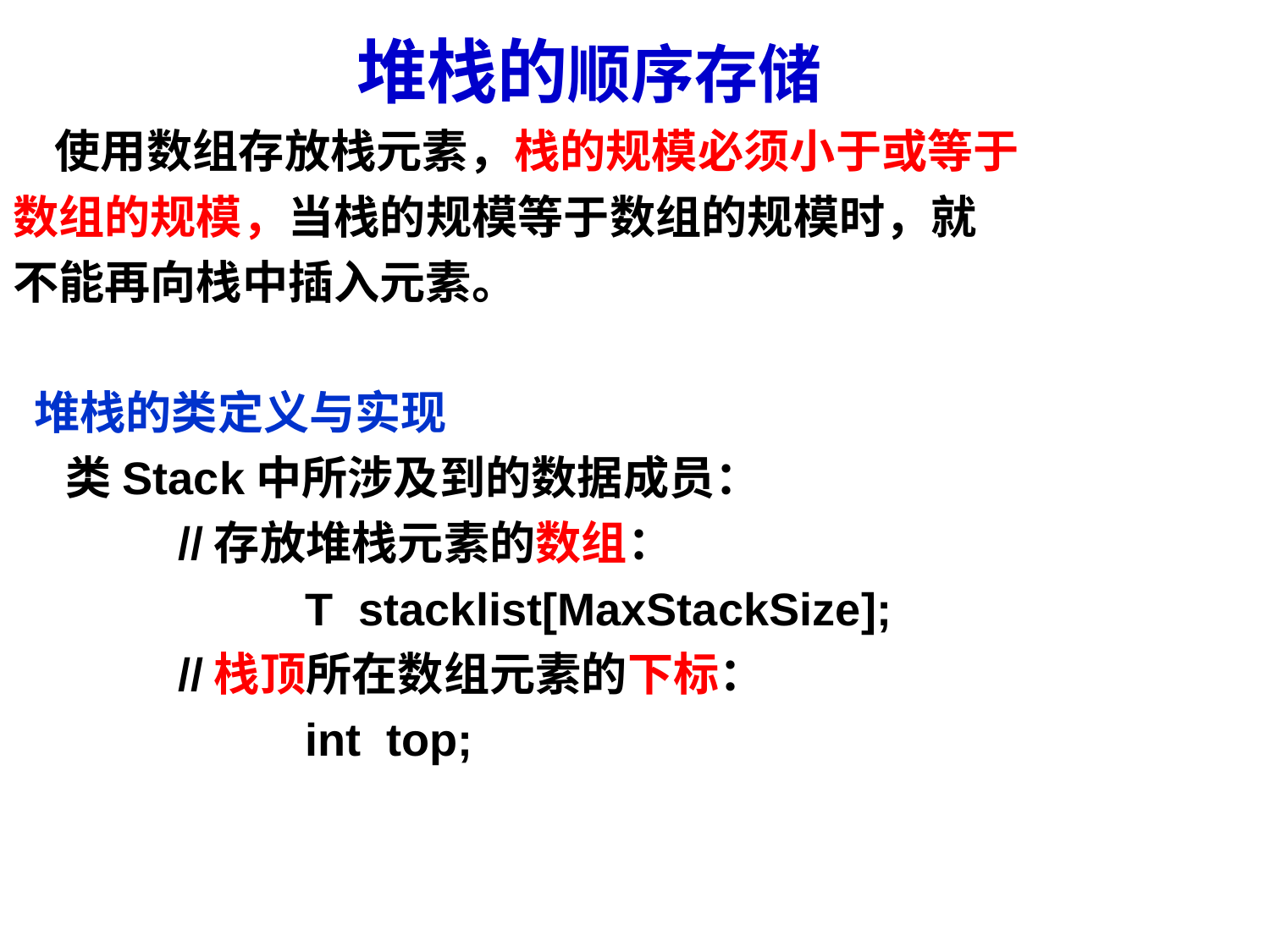

堆栈的顺序存储
   使用数组存放栈元素，栈的规模必须小于或等于
数组的规模，当栈的规模等于数组的规模时，就
不能再向栈中插入元素。

 堆栈的类定义与实现
    类Stack中所涉及到的数据成员：
		//存放堆栈元素的数组：
			T  stacklist[MaxStackSize];
		//栈顶所在数组元素的下标：
			int  top;